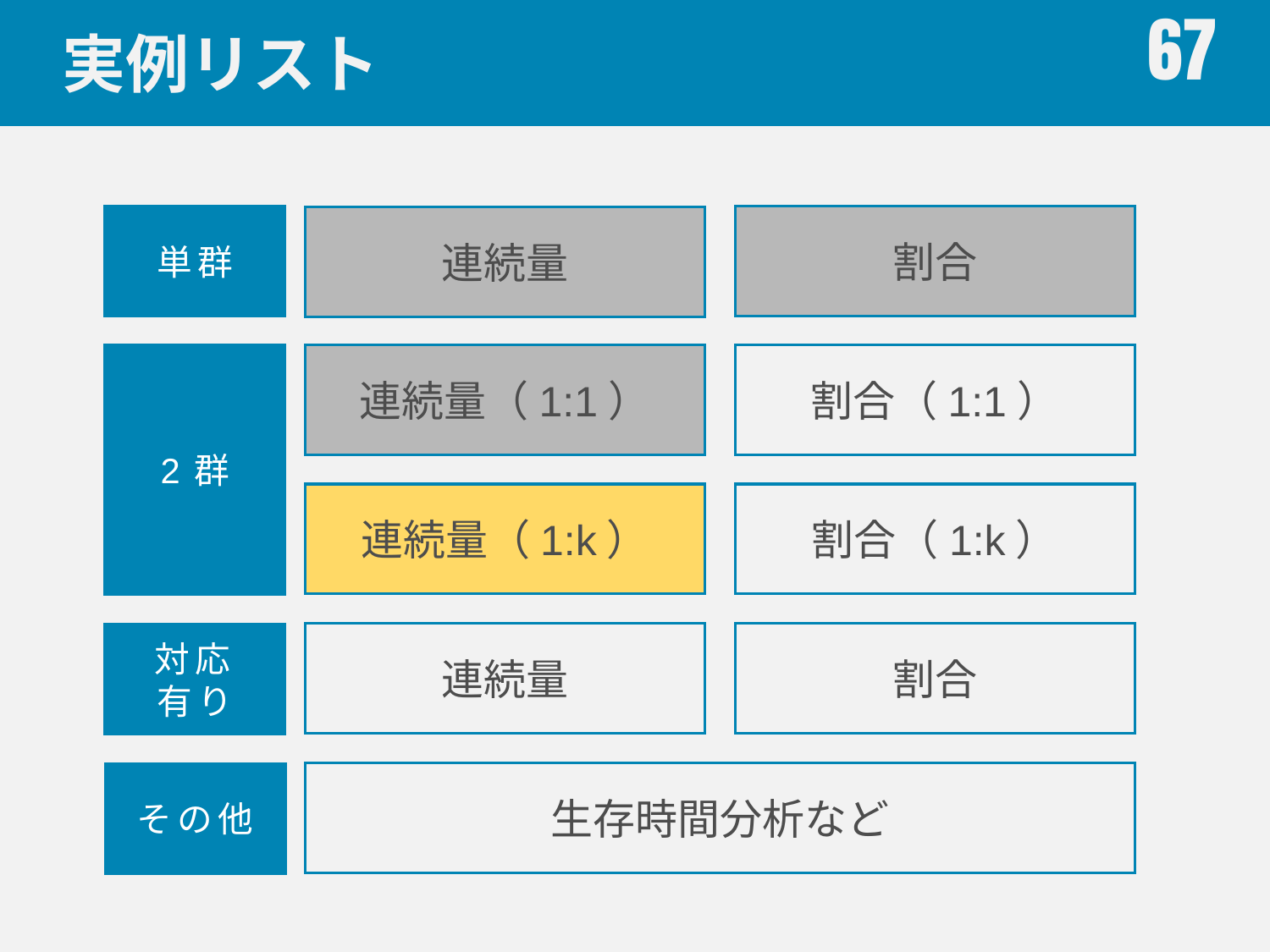

# 実例リスト
 67
単群
割合
連続量
2群
連続量（1:1）
割合（1:1）
連続量（1:k）
割合（1:k）
連続量
割合
対応
有り
生存時間分析など
その他